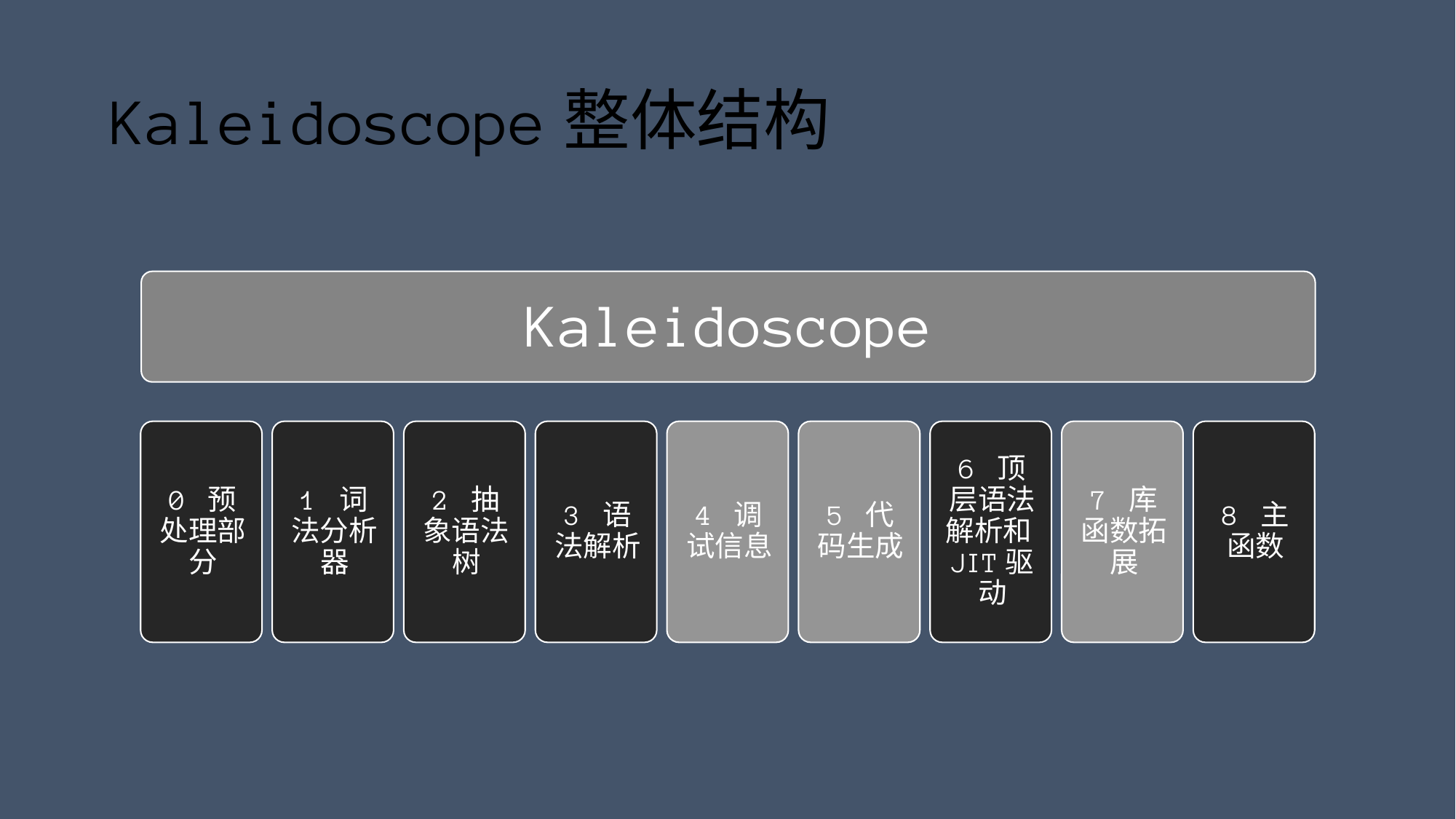

# Kaleidoscope整体结构
Kaleidoscope
0 预处理部分
1 词法分析器
2 抽象语法树
3 语法解析
4 调试信息
5 代码生成
6 顶层语法解析和JIT驱动
7 库函数拓展
8 主函数